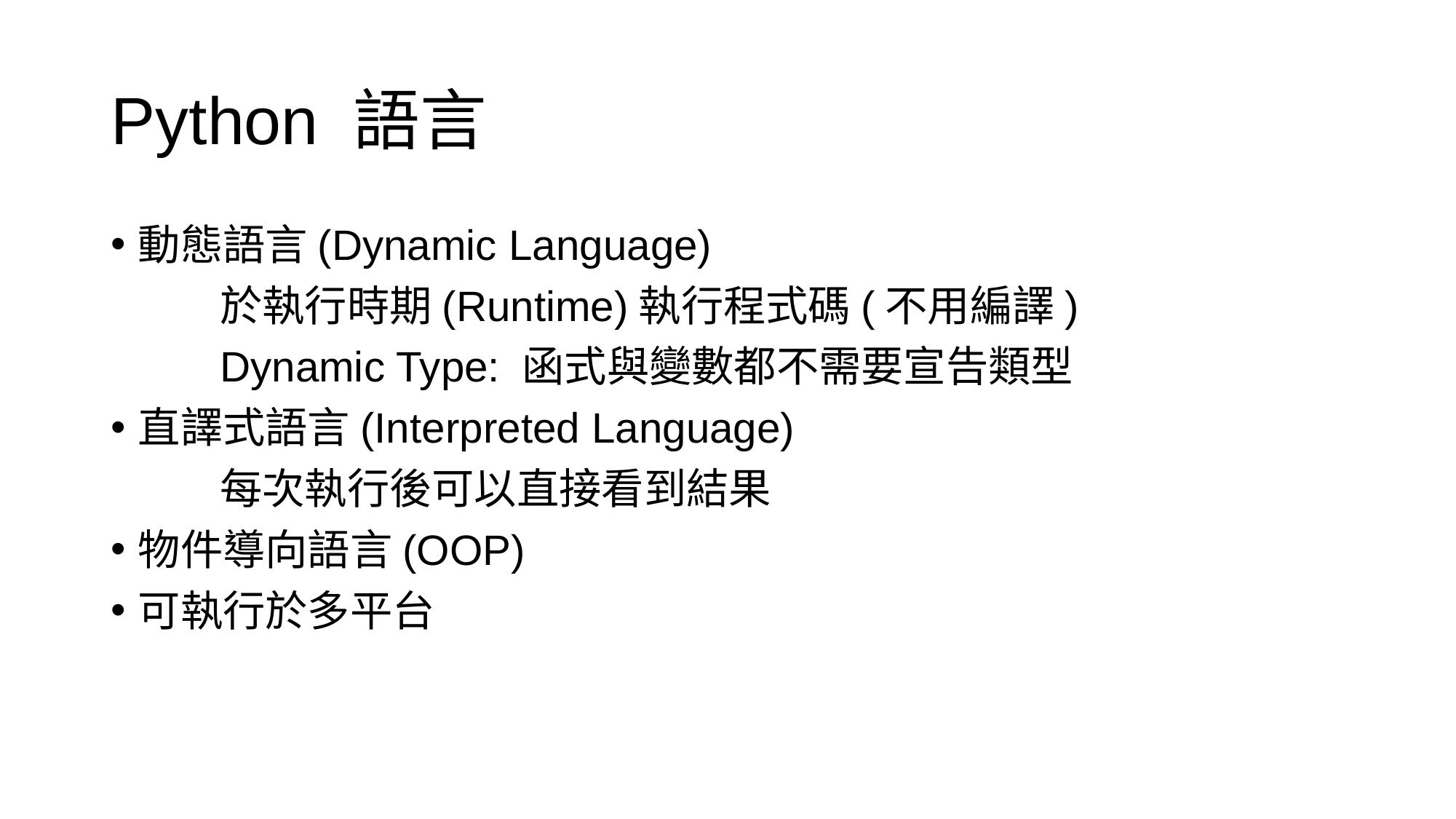

# Python 語言
動態語言(Dynamic Language)
	於執行時期(Runtime)執行程式碼(不用編譯)
	Dynamic Type: 函式與變數都不需要宣告類型
直譯式語言(Interpreted Language)
	每次執行後可以直接看到結果
物件導向語言(OOP)
可執行於多平台